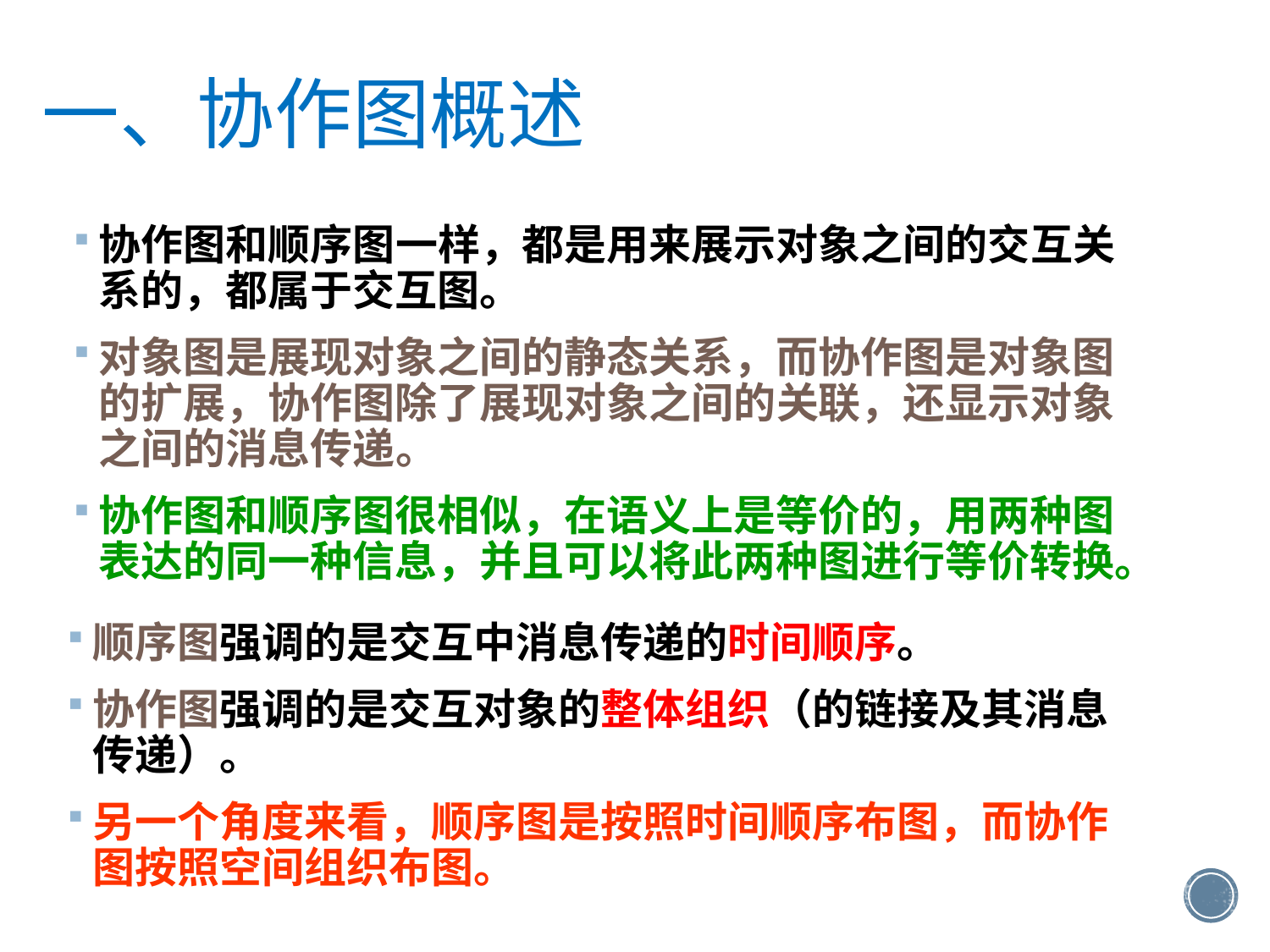

一、协作图概述
协作图和顺序图一样，都是用来展示对象之间的交互关系的，都属于交互图。
对象图是展现对象之间的静态关系，而协作图是对象图的扩展，协作图除了展现对象之间的关联，还显示对象之间的消息传递。
协作图和顺序图很相似，在语义上是等价的，用两种图表达的同一种信息，并且可以将此两种图进行等价转换。

顺序图强调的是交互中消息传递的时间顺序。
协作图强调的是交互对象的整体组织（的链接及其消息传递）。
另一个角度来看，顺序图是按照时间顺序布图，而协作图按照空间组织布图。